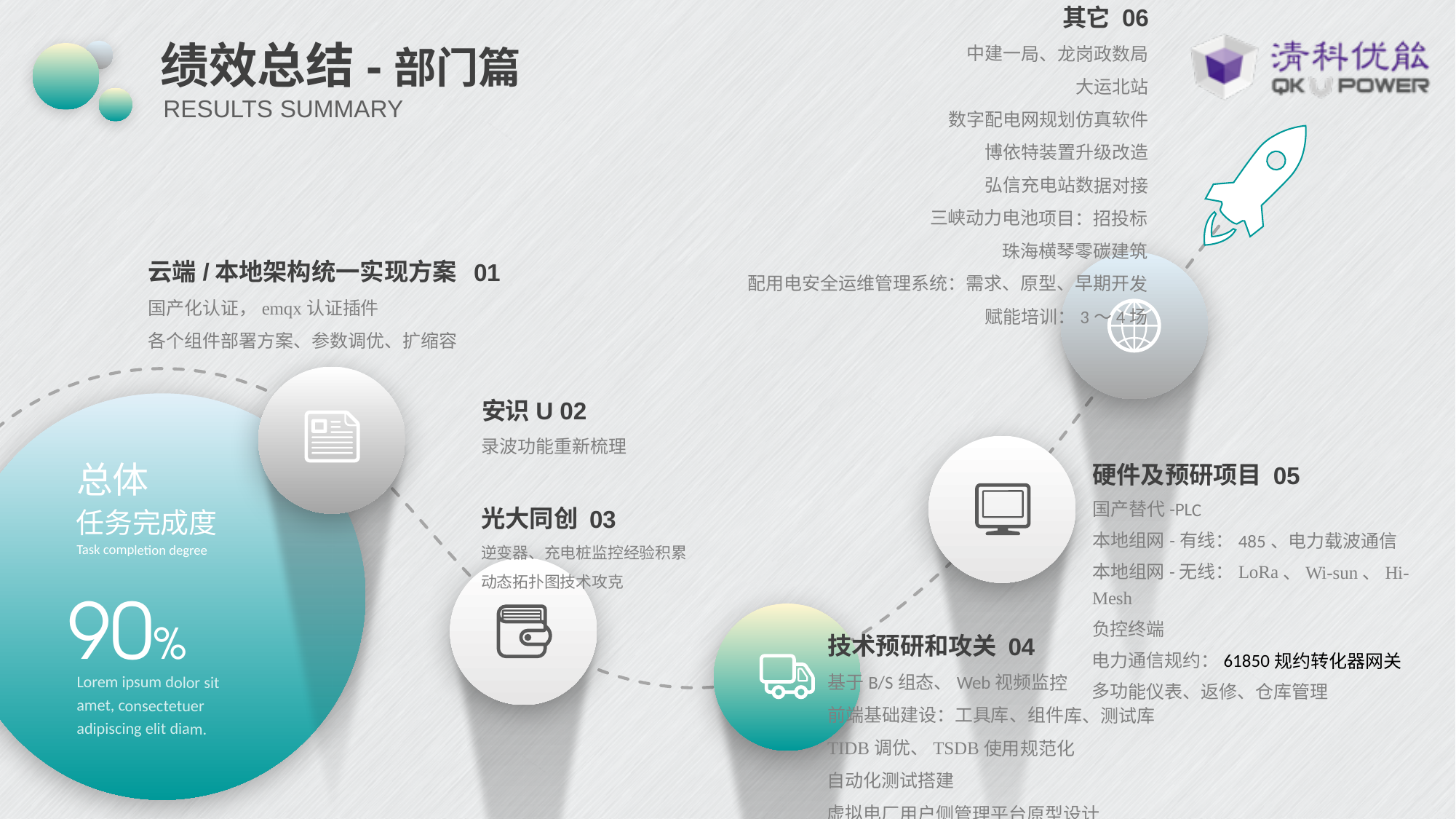

其它 06
中建一局、龙岗政数局
大运北站
数字配电网规划仿真软件
博依特装置升级改造
弘信充电站数据对接
三峡动力电池项目：招投标
珠海横琴零碳建筑
配用电安全运维管理系统：需求、原型、早期开发
赋能培训：3～4场
# 绩效总结-部门篇
RESULTS SUMMARY

云端/本地架构统一实现方案  01
国产化认证，emqx认证插件
各个组件部署方案、参数调优、扩缩容

安识U 02
录波功能重新梳理

光大同创 03
逆变器、充电桩监控经验积累
动态拓扑图技术攻克

硬件及预研项目 05
国产替代-PLC
本地组网-有线：485、电力载波通信
本地组网-无线：LoRa、Wi-sun、Hi-Mesh
负控终端
电力通信规约：61850规约转化器网关
多功能仪表、返修、仓库管理
总体
任务完成度

Task completion degree

90%

技术预研和攻关 04
基于B/S组态、Web视频监控
前端基础建设：工具库、组件库、测试库
TIDB调优、TSDB使用规范化
自动化测试搭建
虚拟电厂用户侧管理平台原型设计

Lorem ipsum dolor sit amet, consectetuer adipiscing elit diam.